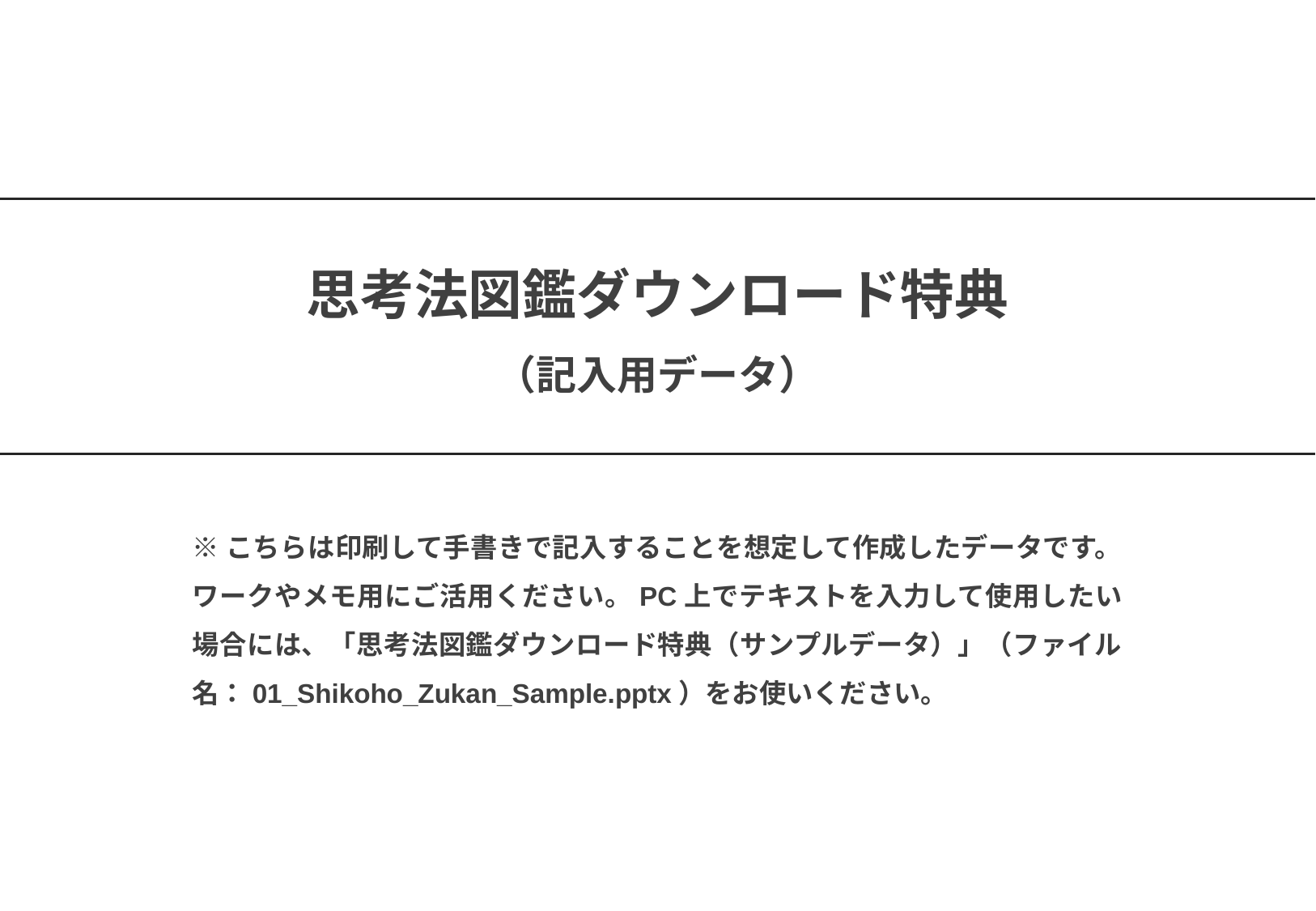

思考法図鑑ダウンロード特典
（記入用データ）
※こちらは印刷して手書きで記入することを想定して作成したデータです。ワークやメモ用にご活用ください。PC上でテキストを入力して使用したい場合には、「思考法図鑑ダウンロード特典（サンプルデータ）」（ファイル名：01_Shikoho_Zukan_Sample.pptx）をお使いください。